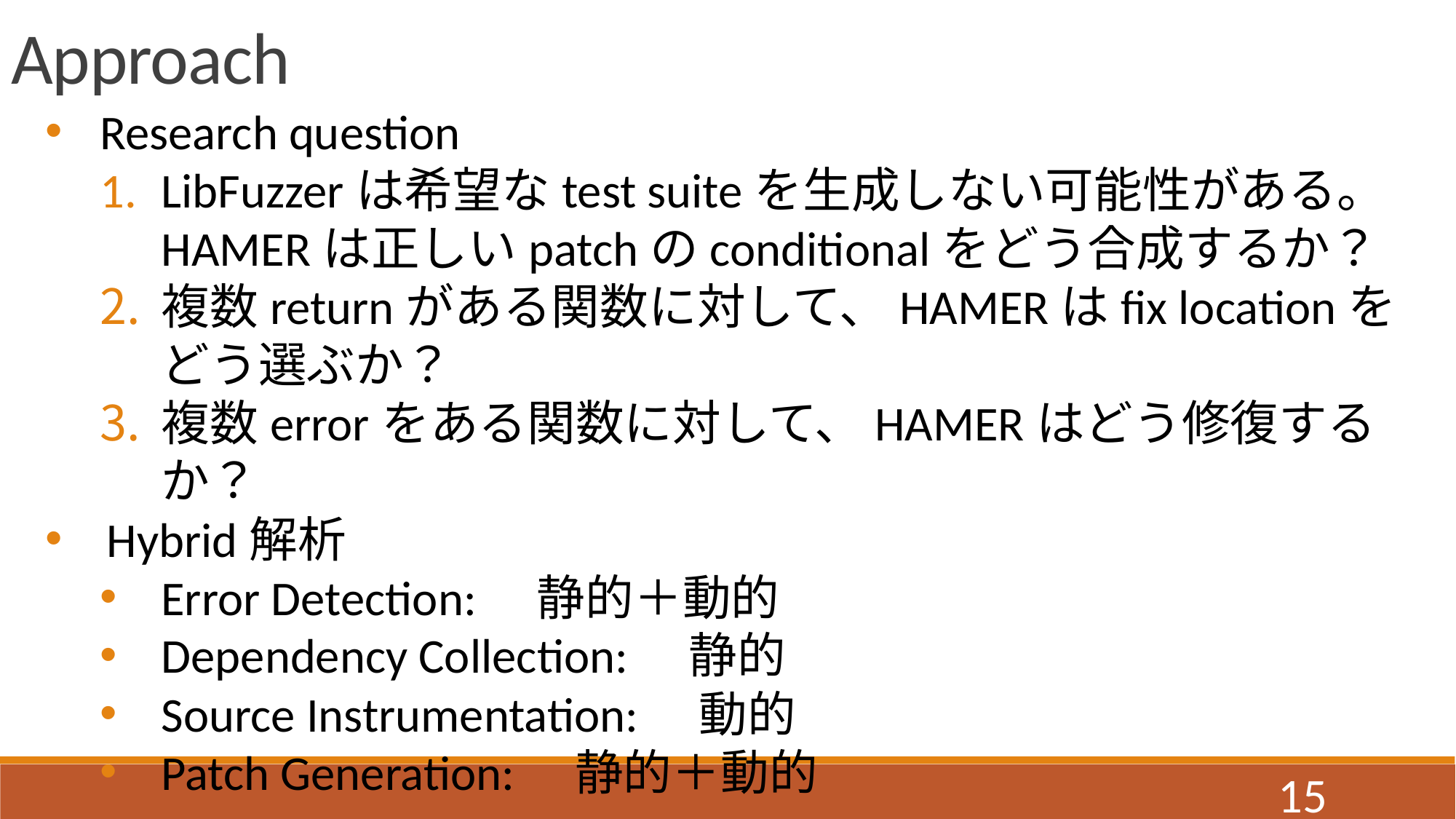

Approach
Research question
LibFuzzerは希望なtest suiteを生成しない可能性がある。HAMERは正しいpatchのconditionalをどう合成するか？
複数returnがある関数に対して、HAMERはfix locationをどう選ぶか？
複数errorをある関数に対して、HAMERはどう修復するか？
Hybrid解析
Error Detection:　静的＋動的
Dependency Collection:　静的
Source Instrumentation:　動的
Patch Generation:　静的＋動的
15